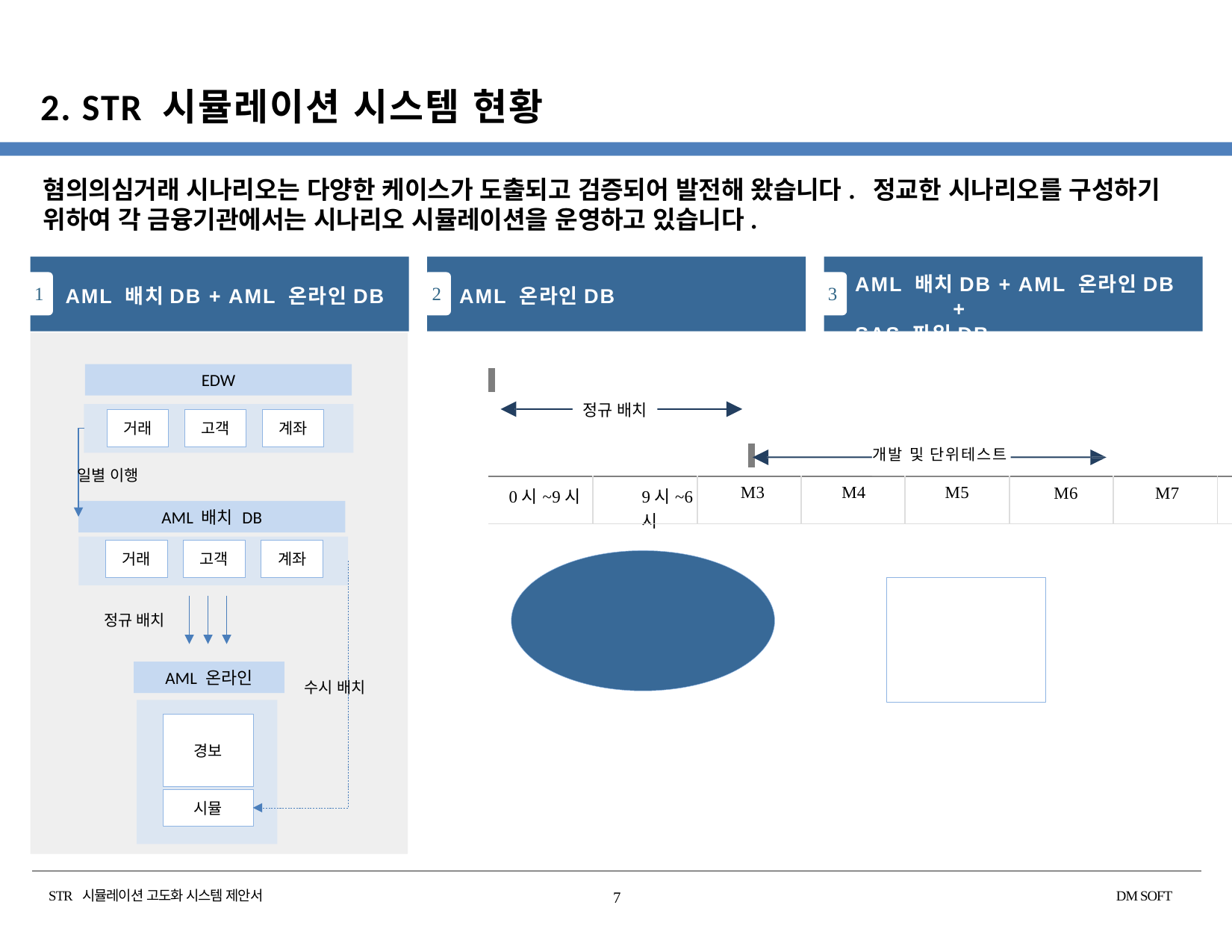

# 2. STR 시뮬레이션 시스템 현황

혐의의심거래 시나리오는 다양한 케이스가 도출되고 검증되어 발전해 왔습니다.  정교한 시나리오를 구성하기 위하여 각 금융기관에서는 시나리오 시뮬레이션을 운영하고 있습니다.

AML 배치DB + AML 온라인DB +
SAS 파일DB

1
2
3
AML 배치DB + AML 온라인DB
AML 온라인DB

EDW

정규 배치

거래
고객
계좌

개발 및 단위테스트
안정화

일별 이행
| 0시~9시 | 9시~6시 | M3 | M4 | M5 | M6 | M7 | M8 | M9 | M10 ~ M13 |
| --- | --- | --- | --- | --- | --- | --- | --- | --- | --- |
AML 배치 DB

거래
고객
계좌

정규 배치
AML 온라인
수시 배치

경보
시뮬